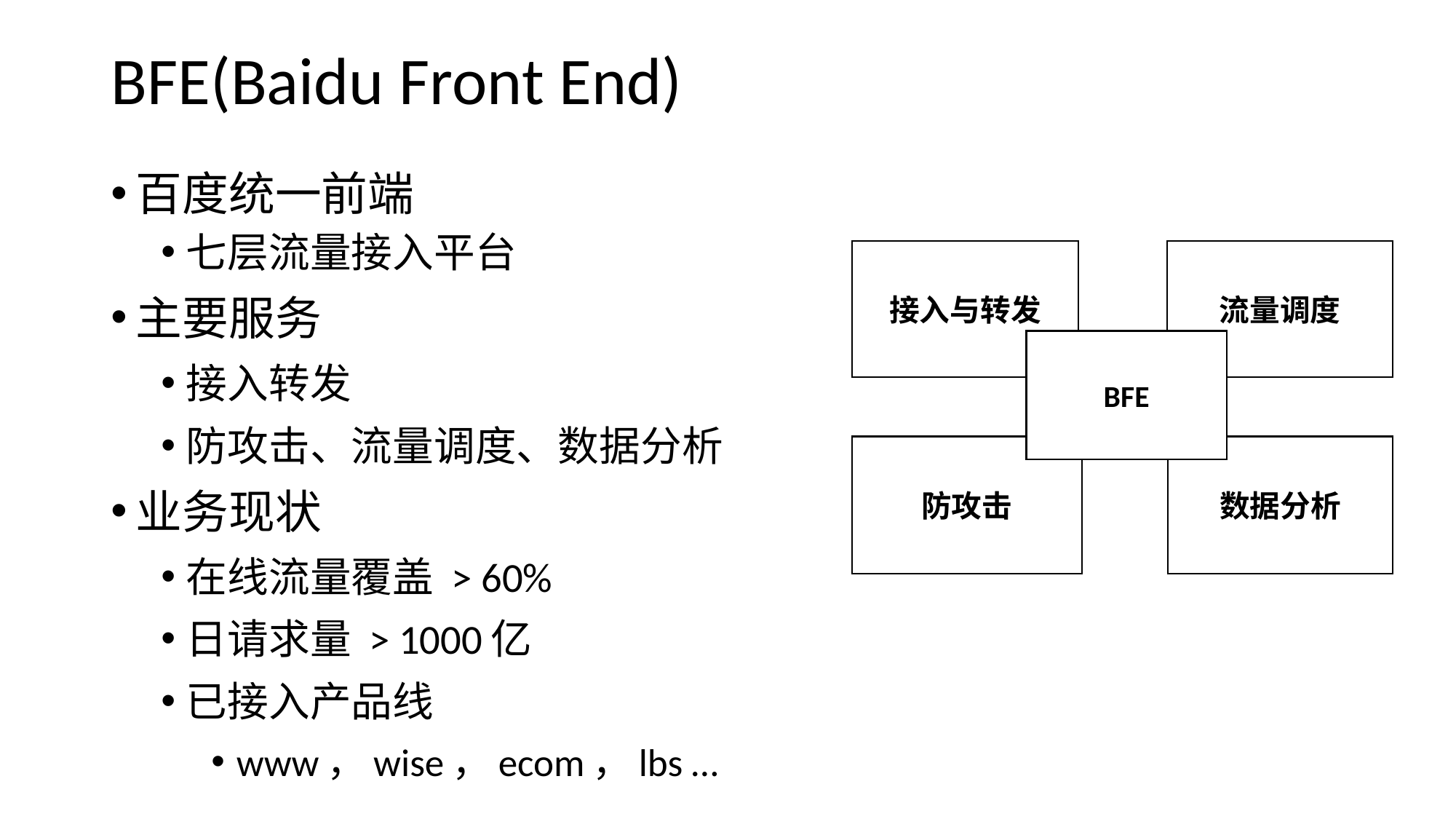

# BFE(Baidu Front End)
百度统一前端
七层流量接入平台
主要服务
接入转发
防攻击、流量调度、数据分析
业务现状
在线流量覆盖 > 60%
日请求量 > 1000亿
已接入产品线
www，wise，ecom，lbs …
接入与转发
流量调度
BFE
防攻击
数据分析